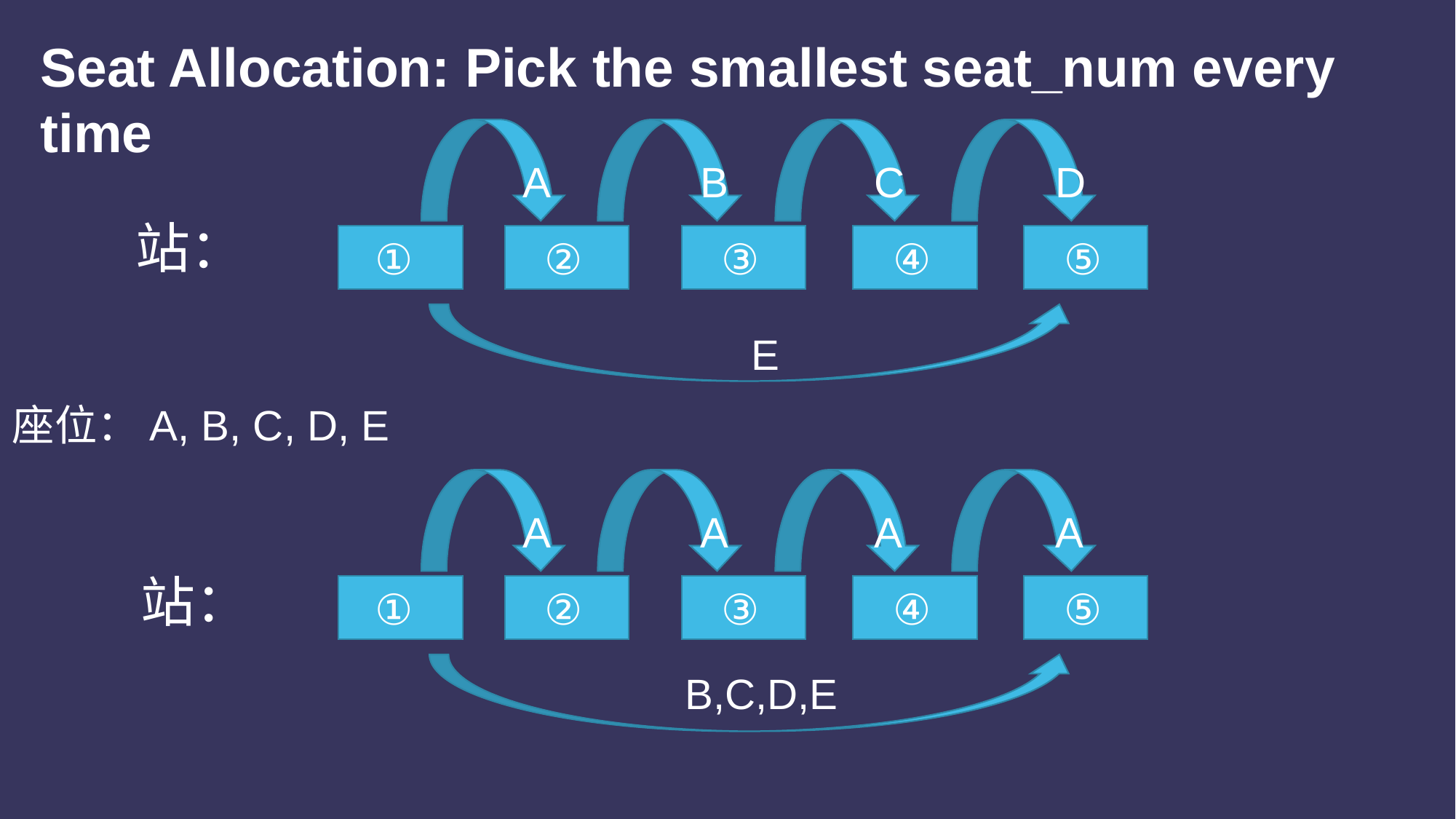

Seat Allocation: Pick the smallest seat_num every time

A
B
C
D

③
④
①
②
⑤

E
站：
座位：A, B, C, D, E

A
A
A
A

③
④
①
②
⑤

B,C,D,E
站：